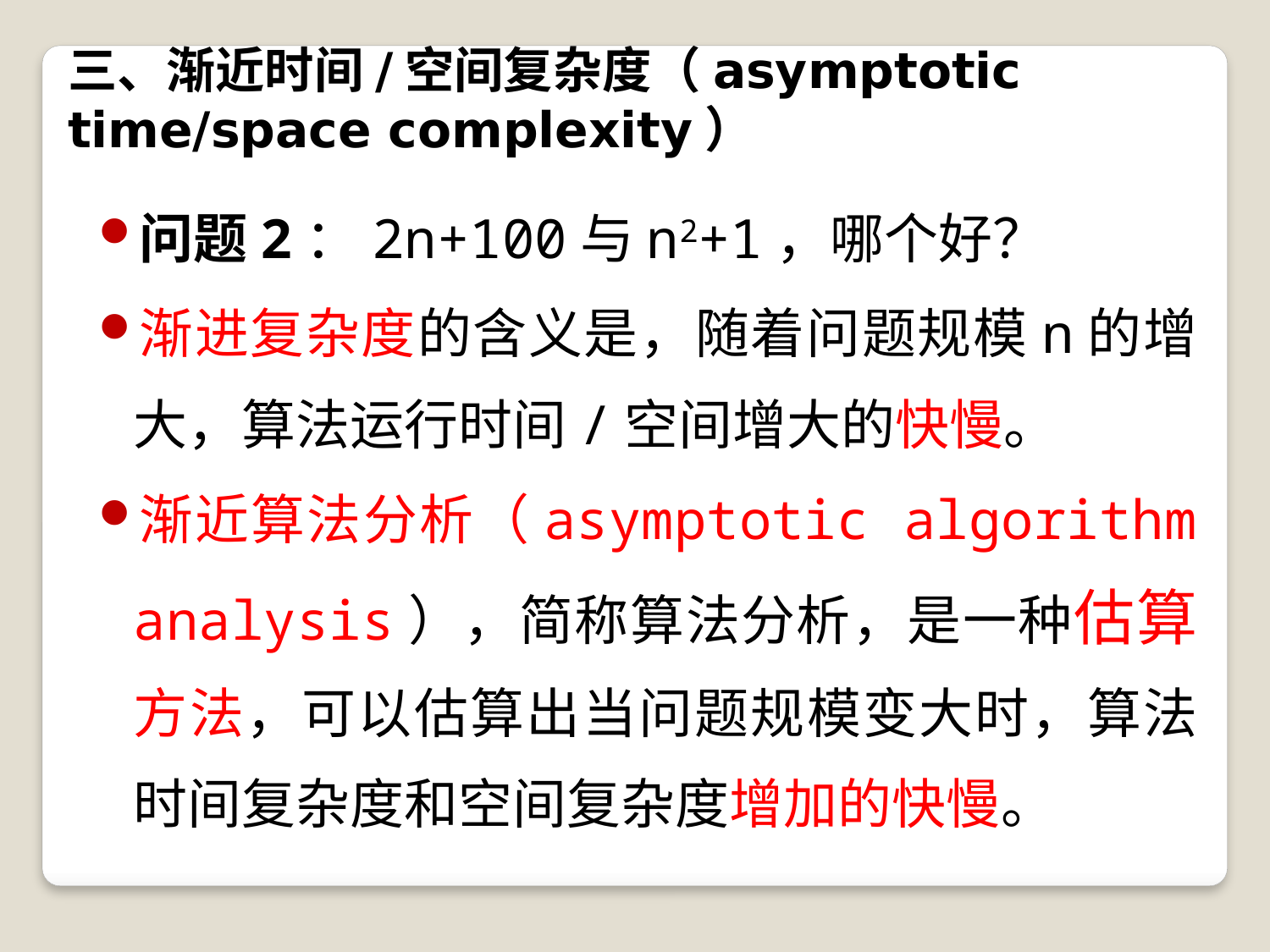

# 三、渐近时间/空间复杂度（asymptotic time/space complexity）

问题2：2n+100与n2+1，哪个好？
渐进复杂度的含义是，随着问题规模n的增大，算法运行时间/空间增大的快慢。
渐近算法分析（asymptotic algorithm analysis），简称算法分析，是一种估算方法，可以估算出当问题规模变大时，算法时间复杂度和空间复杂度增加的快慢。